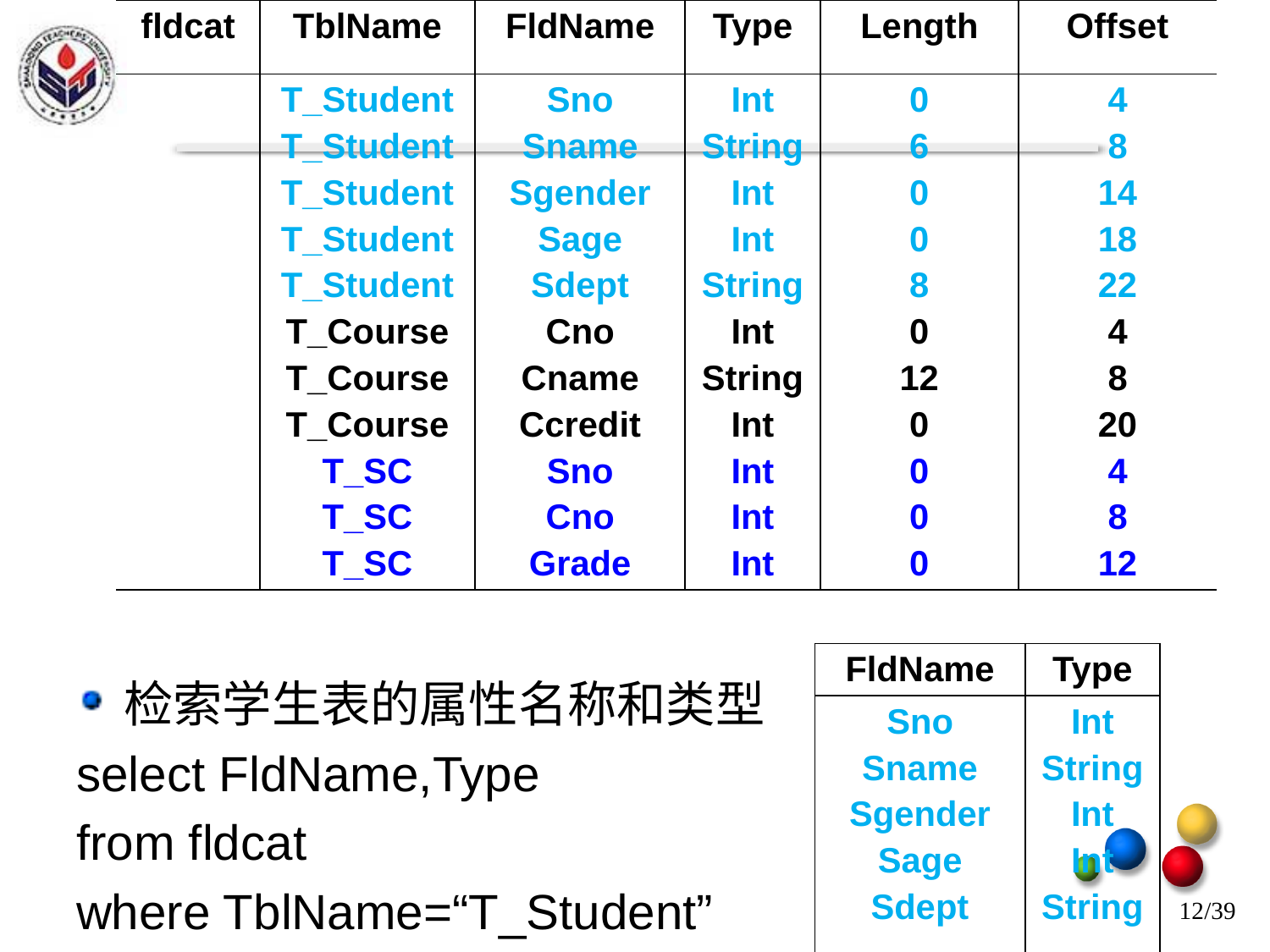

#
| fldcat | TblName | FldName | Type | Length | Offset |
| --- | --- | --- | --- | --- | --- |
|  | T\_Student T\_Student T\_Student T\_Student T\_Student T\_Course T\_Course T\_Course T\_SC T\_SC T\_SC | Sno Sname Sgender Sage Sdept Cno Cname Ccredit Sno Cno Grade | Int String Int Int String Int String Int Int Int Int | 0 6 0 0 8 0 12 0 0 0 0 | 4 8 14 18 22 4 8 20 4 8 12 |
| FldName | Type |
| --- | --- |
| Sno Sname Sgender Sage Sdept | Int String Int Int String |
检索学生表的属性名称和类型
select FldName,Type
from fldcat
where TblName=“T_Student”
12/39